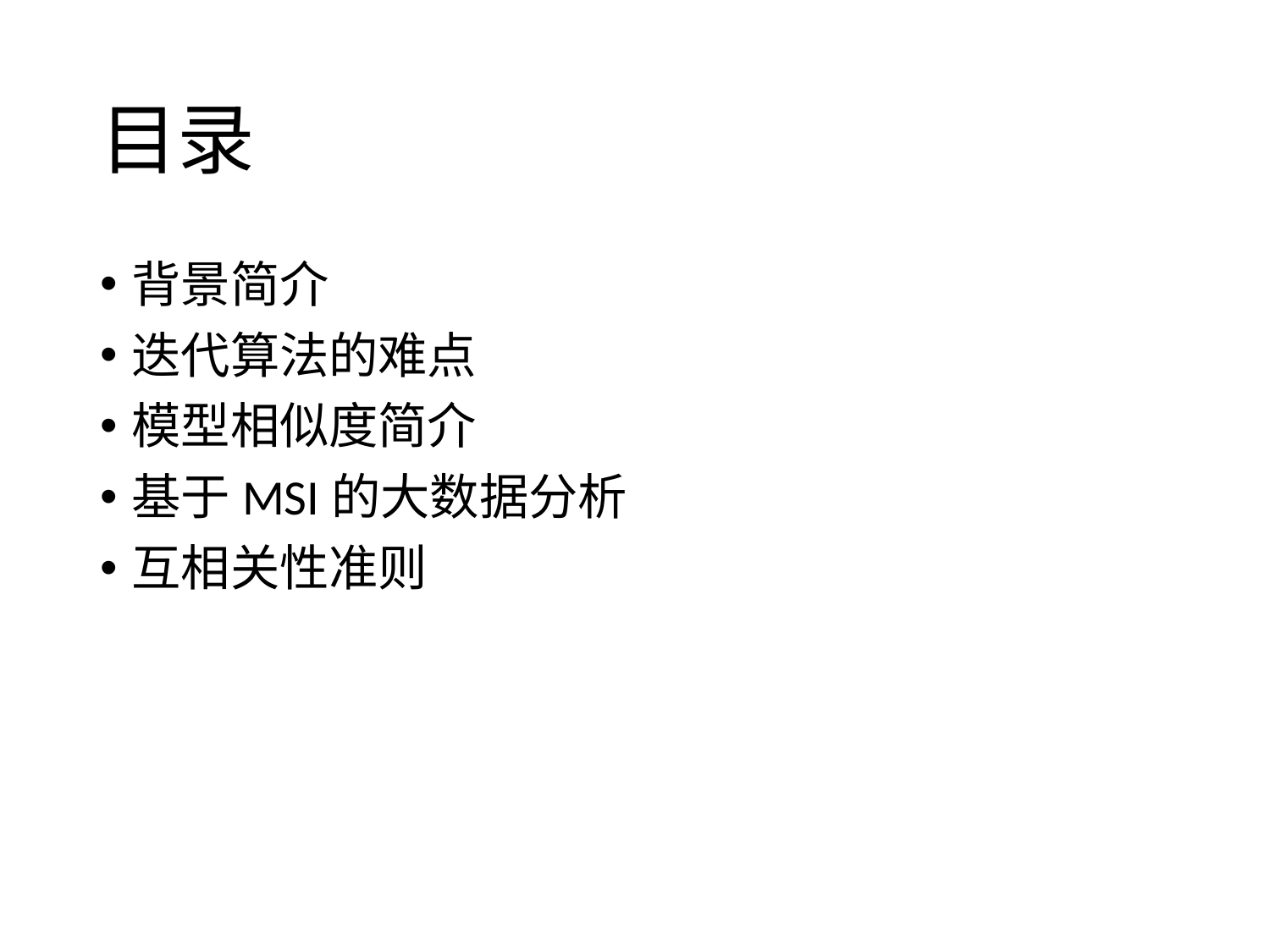

# 目录
背景简介
迭代算法的难点
模型相似度简介
基于MSI的大数据分析
互相关性准则